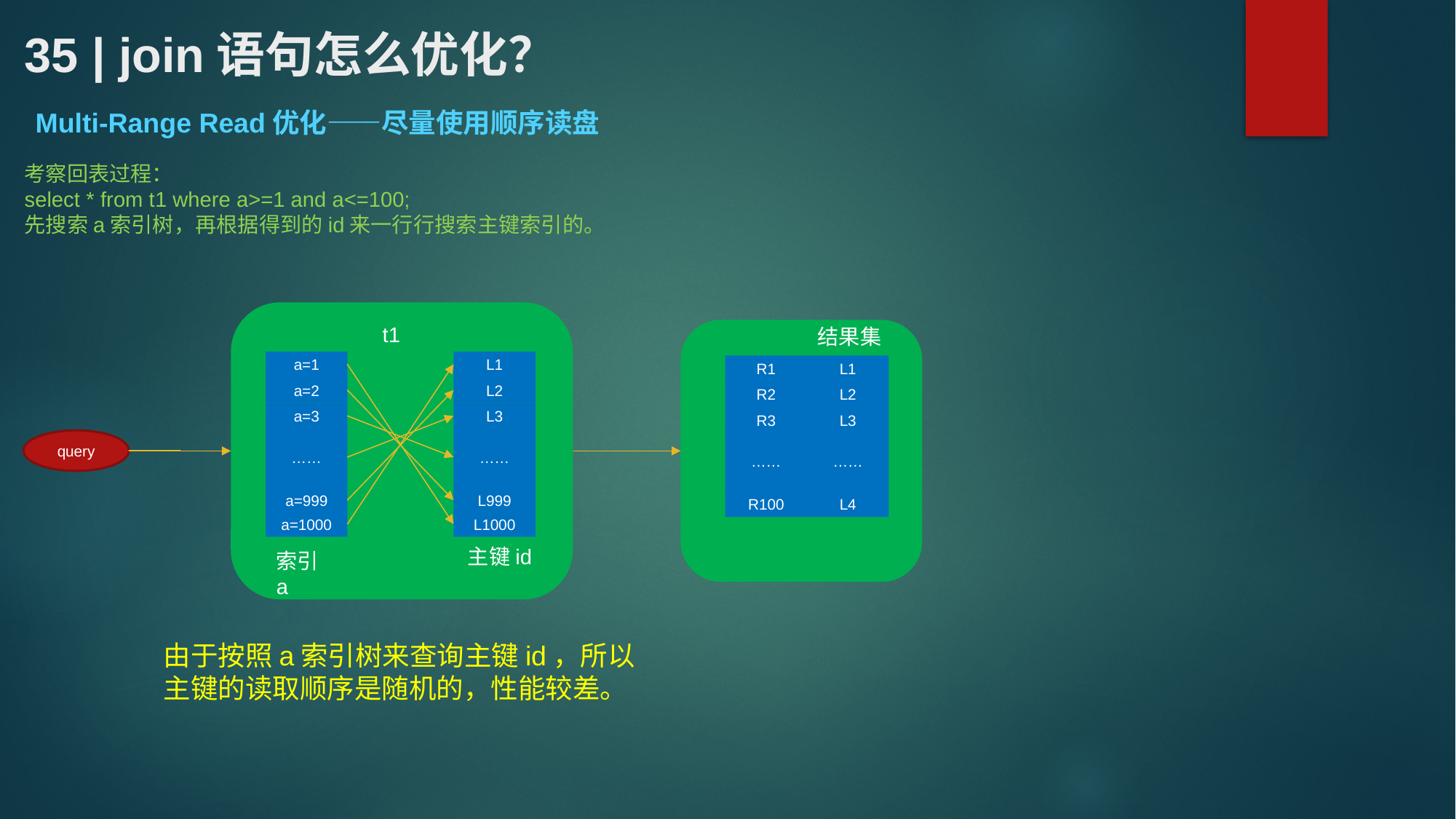

# 35 | join语句怎么优化？
Multi-Range Read优化——尽量使用顺序读盘
考察回表过程：
select * from t1 where a>=1 and a<=100;
先搜索a索引树，再根据得到的id来一行行搜索主键索引的。

t1
结果集

a=1
L1
R1
L1
a=2
L2
R2
L2
a=3
L3
R3
L3
……
……
query
……
……
a=999
L999
R100
L4
a=1000
L1000
主键id
索引a
由于按照a索引树来查询主键id，所以主键的读取顺序是随机的，性能较差。